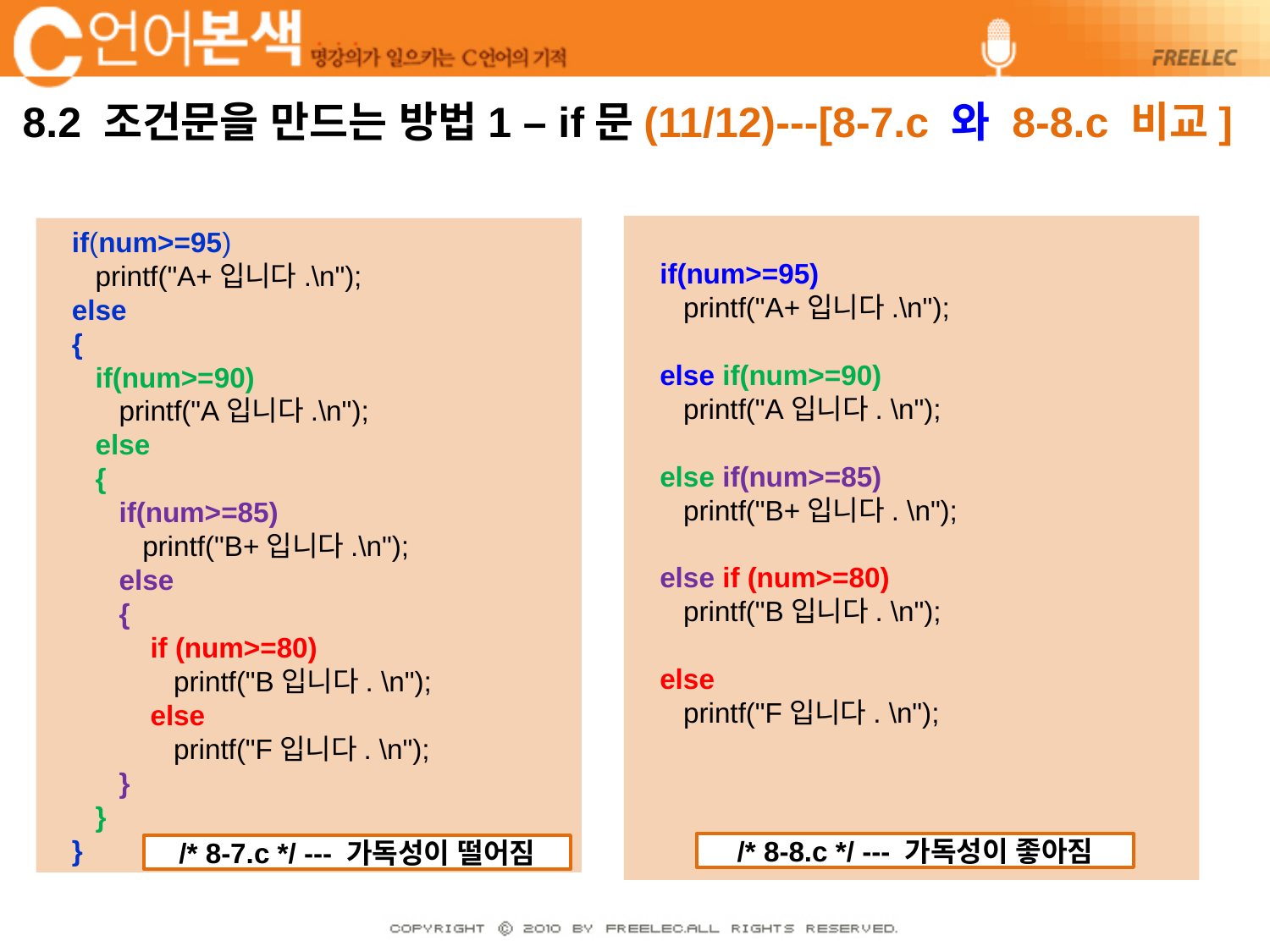

# 8.2 조건문을 만드는 방법1 – if문(11/12)---[8-7.c 와 8-8.c 비교]

   if(num>=95)
      printf("A+입니다.\n");

   else if(num>=90)
      printf("A입니다. \n");

   else if(num>=85)
      printf("B+입니다. \n");

   else if (num>=80)
      printf("B입니다. \n");

   else
      printf("F입니다. \n");

   if(num>=95)
      printf("A+입니다.\n");
   else
   {
      if(num>=90)
         printf("A입니다.\n");
      else
      {
         if(num>=85)
            printf("B+입니다.\n");
         else
         {
             if (num>=80)
                printf("B입니다. \n");
             else
                printf("F입니다. \n");
         }
      }
   }
/* 8-8.c */ --- 가독성이 좋아짐
/* 8-7.c */ --- 가독성이 떨어짐